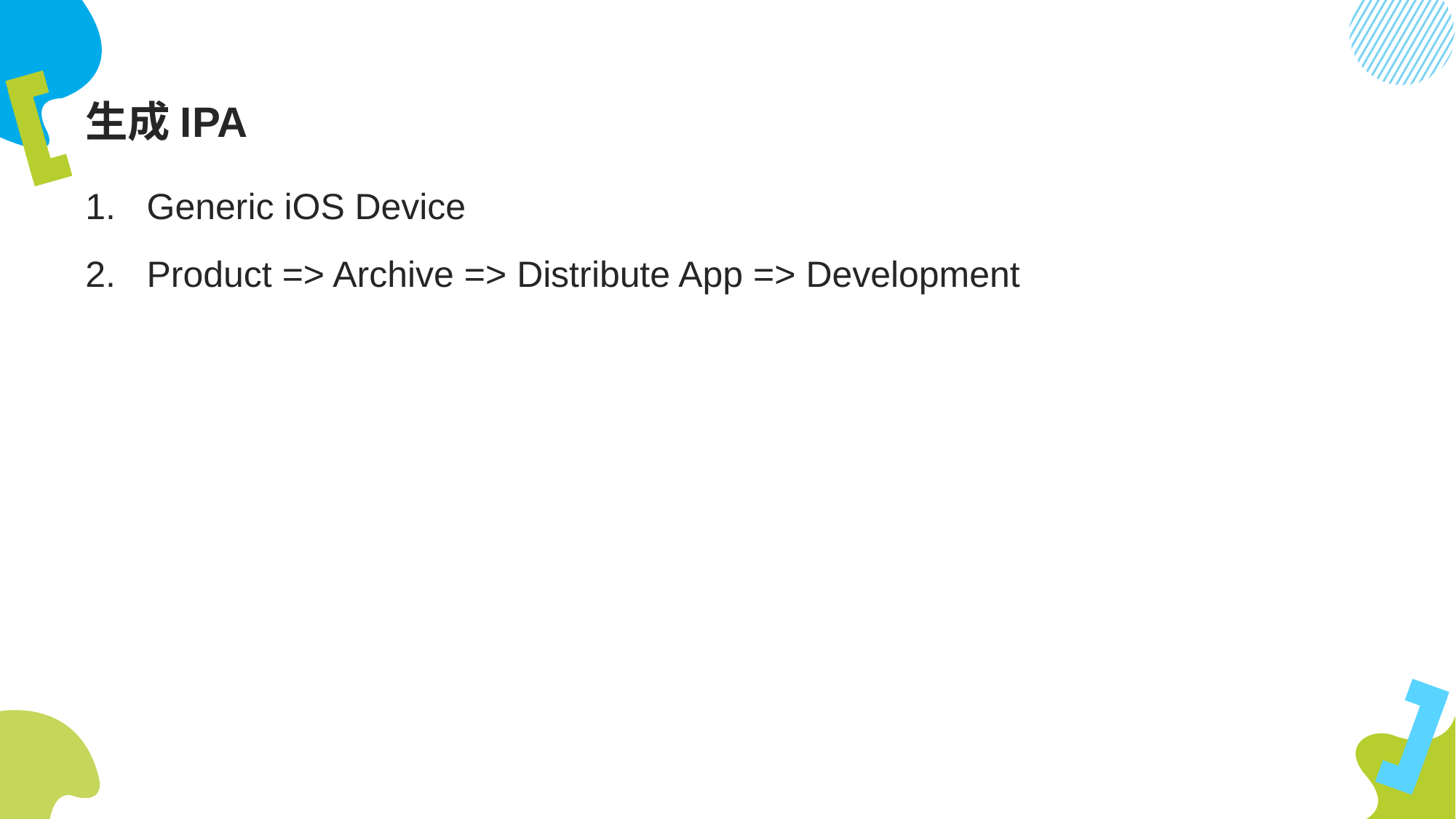

# 生成IPA
Generic iOS Device
Product => Archive => Distribute App => Development